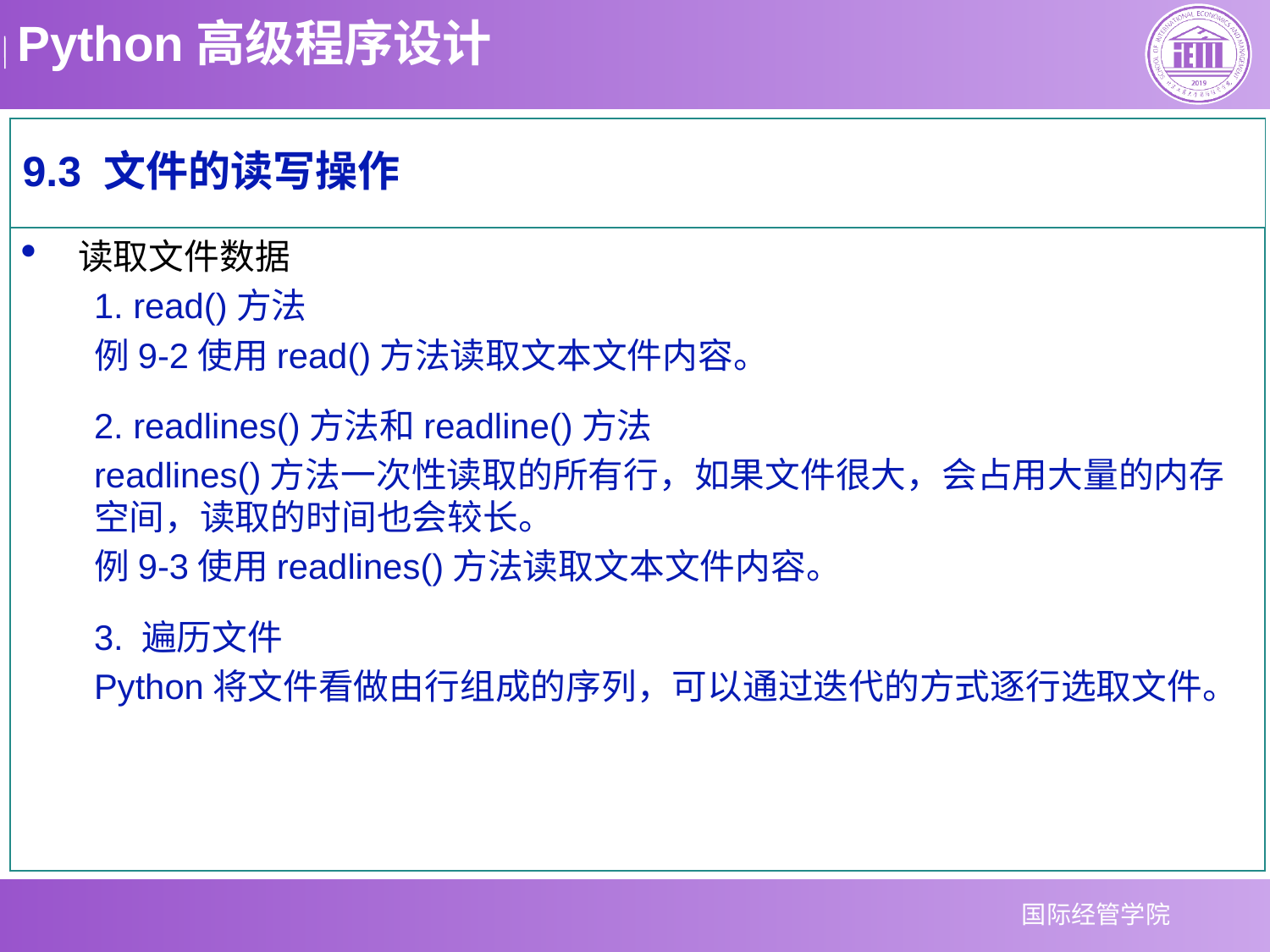

9.3 文件的读写操作
读取文件数据
1. read()方法
例9-2使用read()方法读取文本文件内容。
2. readlines()方法和readline()方法
readlines()方法一次性读取的所有行，如果文件很大，会占用大量的内存空间，读取的时间也会较长。
例9-3使用readlines()方法读取文本文件内容。
3. 遍历文件
Python将文件看做由行组成的序列，可以通过迭代的方式逐行选取文件。